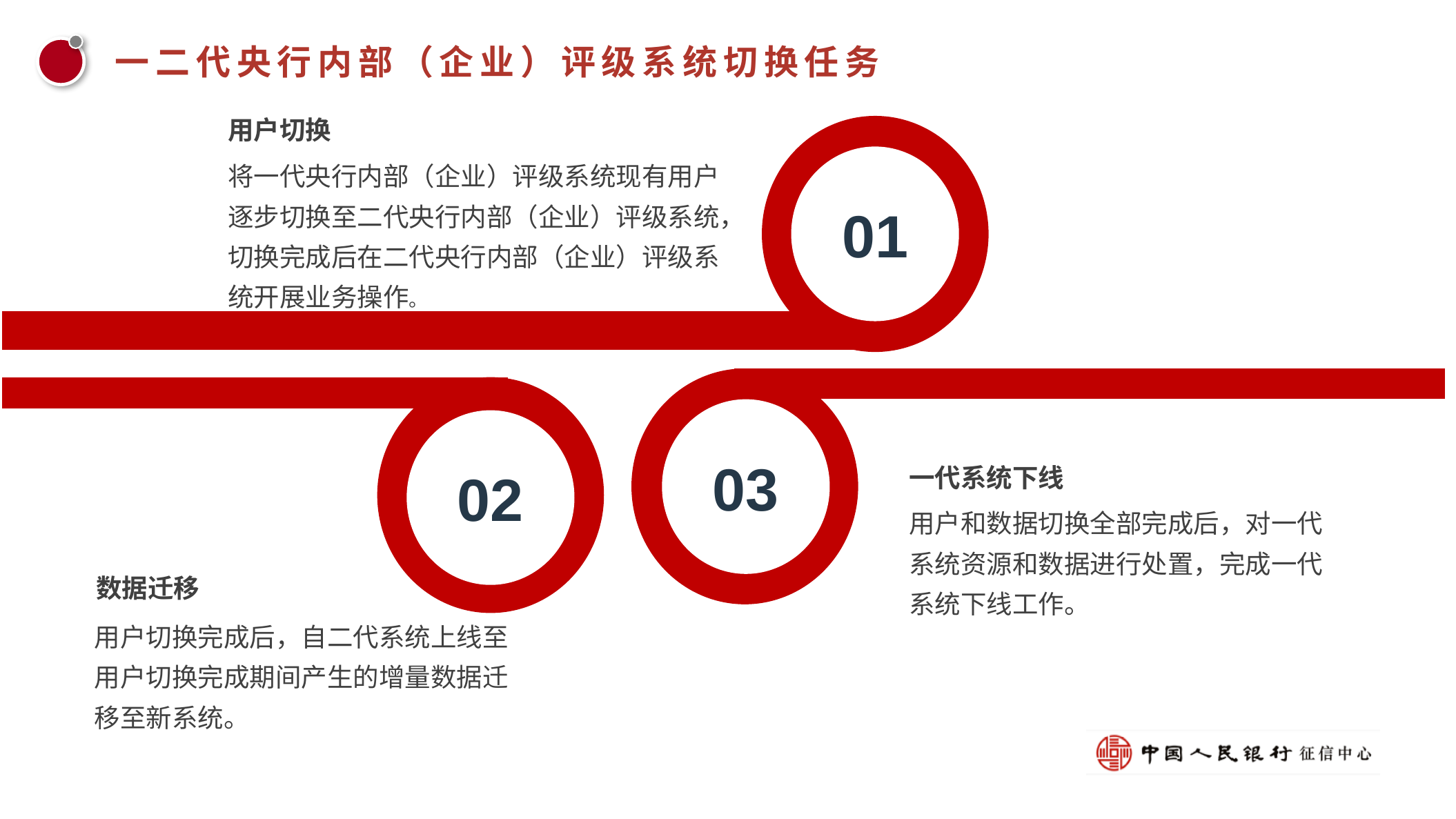

一二代央行内部（企业）评级系统切换任务
用户切换

01
将一代央行内部（企业）评级系统现有用户逐步切换至二代央行内部（企业）评级系统，切换完成后在二代央行内部（企业）评级系统开展业务操作。

03

02
一代系统下线
用户和数据切换全部完成后，对一代系统资源和数据进行处置，完成一代系统下线工作。
数据迁移
用户切换完成后，自二代系统上线至用户切换完成期间产生的增量数据迁移至新系统。